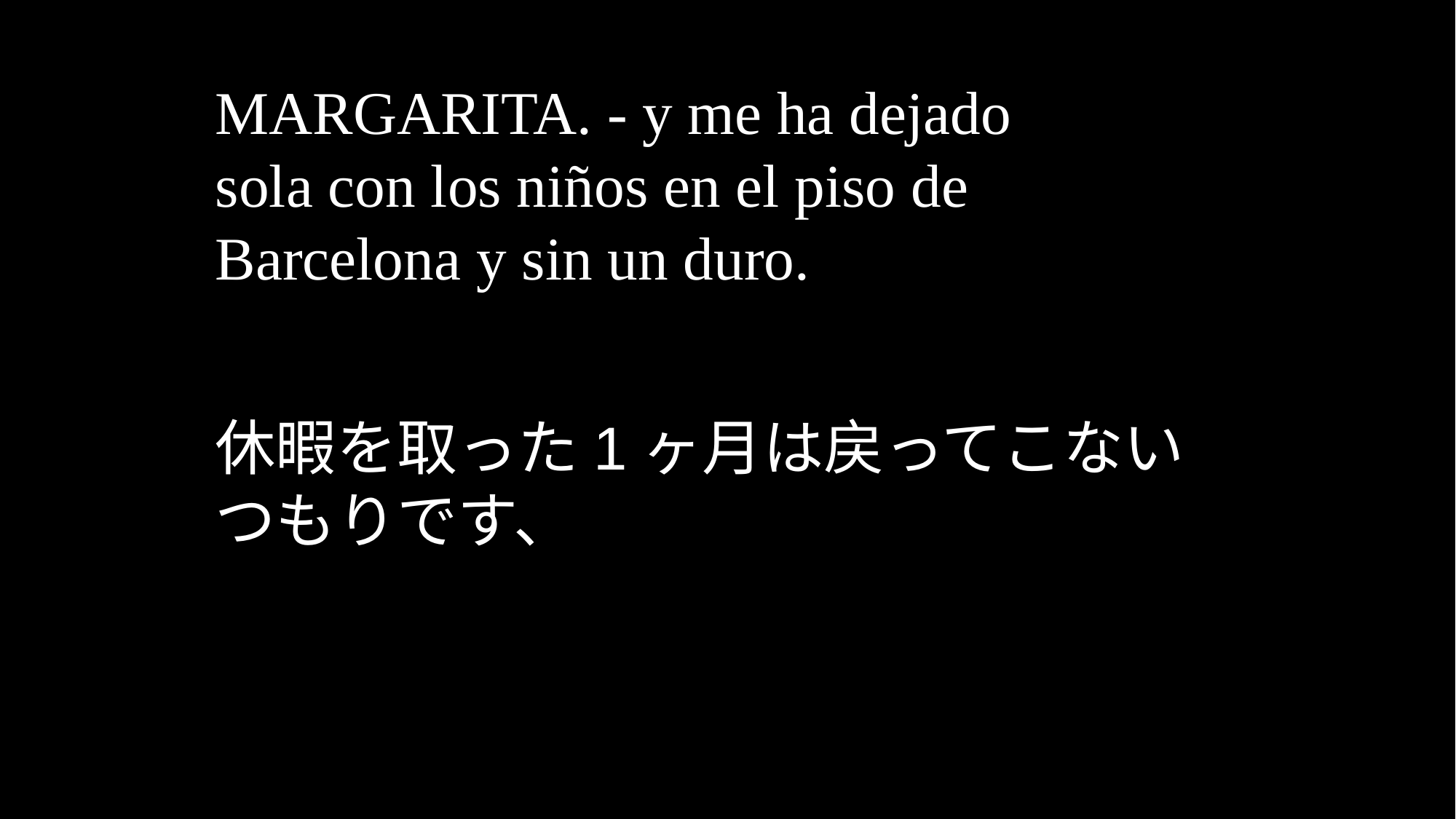

MARGARITA. - y me ha dejado sola con los niños en el piso de Barcelona y sin un duro.

休暇を取った1ヶ月は戻ってこないつもりです、